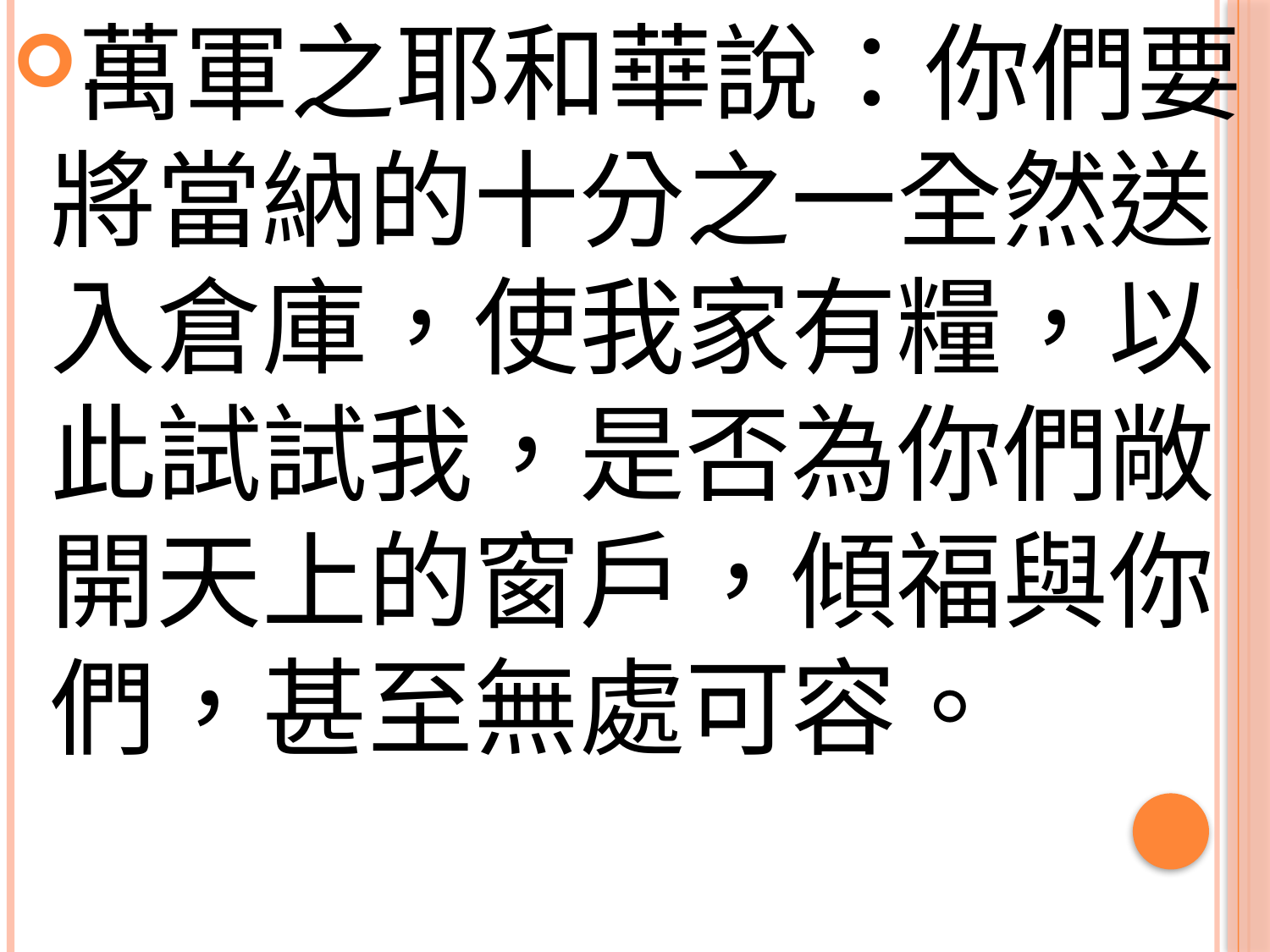

萬軍之耶和華說：你們要將當納的十分之一全然送入倉庫，使我家有糧，以此試試我，是否為你們敞開天上的窗戶，傾福與你們，甚至無處可容。